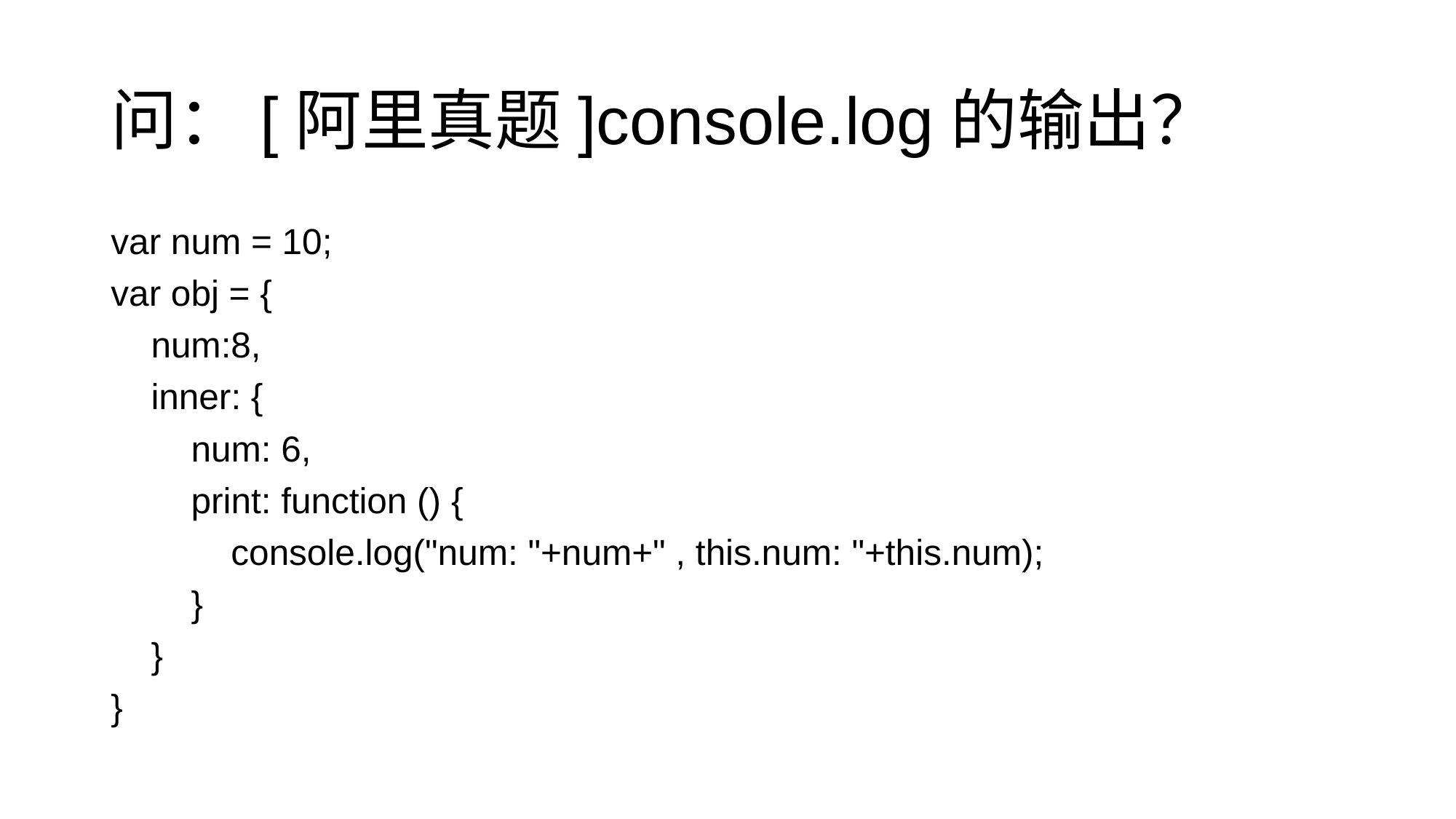

# 问：[阿里真题]console.log的输出？
var num = 10;
var obj = {
    num:8,
    inner: {
        num: 6,
        print: function () {
            console.log("num: "+num+" , this.num: "+this.num);
        }
    }
}